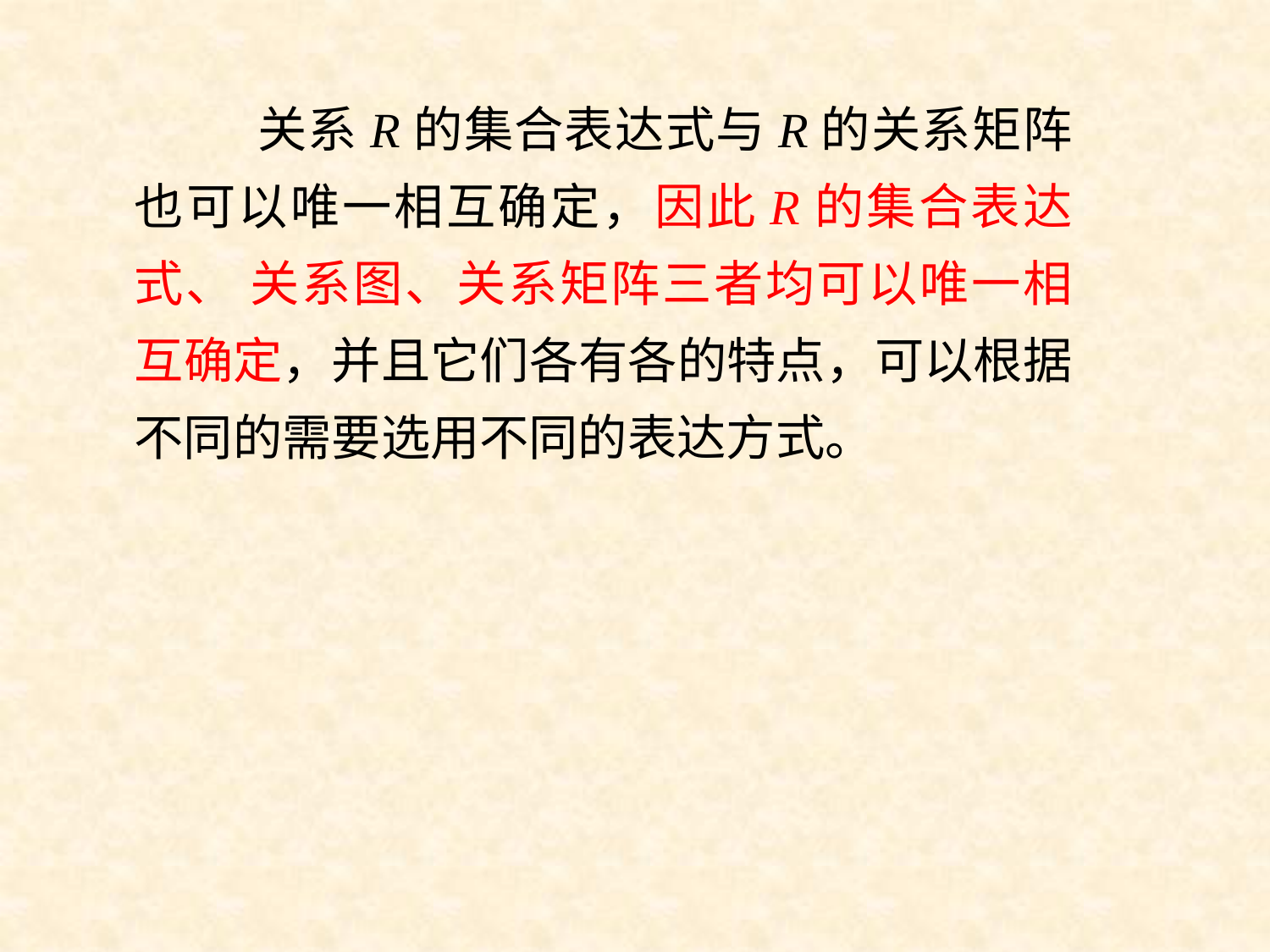

关系R的集合表达式与R的关系矩阵也可以唯一相互确定，因此R的集合表达式、 关系图、关系矩阵三者均可以唯一相互确定，并且它们各有各的特点，可以根据不同的需要选用不同的表达方式。